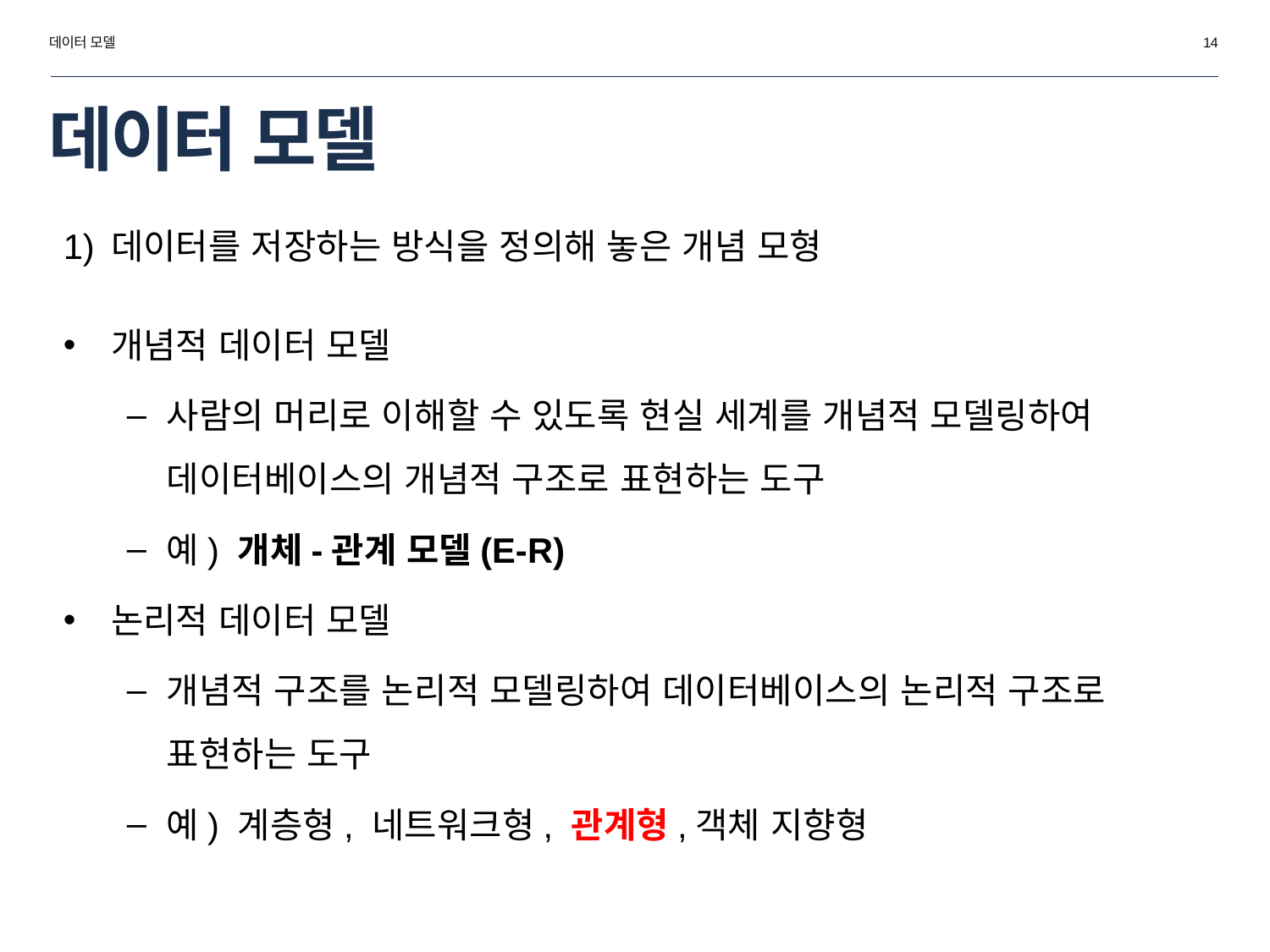

데이터 모델
14
# 데이터 모델
데이터를 저장하는 방식을 정의해 놓은 개념 모형

개념적 데이터 모델
사람의 머리로 이해할 수 있도록 현실 세계를 개념적 모델링하여
데이터베이스의 개념적 구조로 표현하는 도구
예) 개체-관계 모델(E-R)
논리적 데이터 모델
개념적 구조를 논리적 모델링하여 데이터베이스의 논리적 구조로
표현하는 도구
예) 계층형, 네트워크형, 관계형,객체 지향형